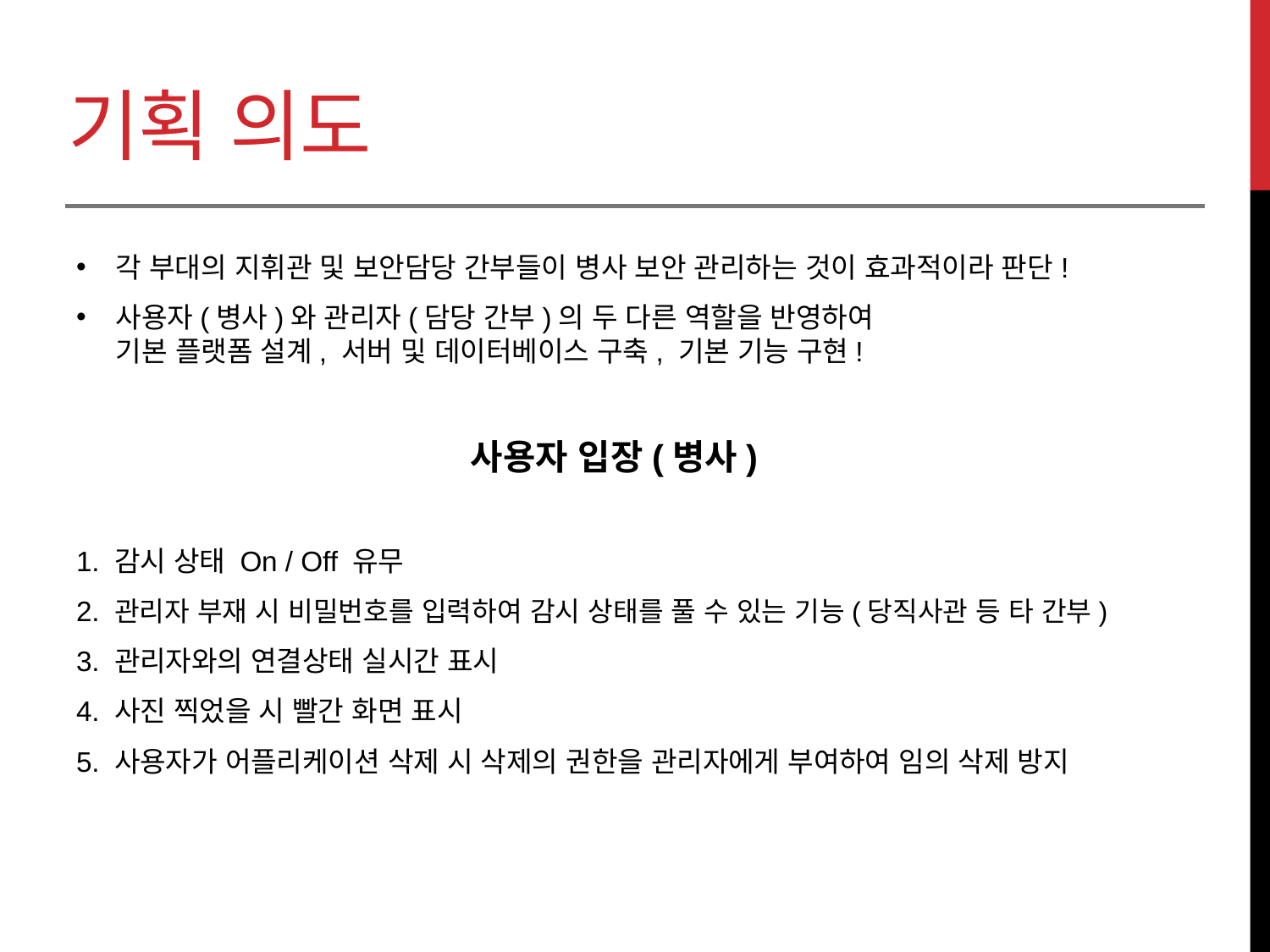

# 기획 의도
각 부대의 지휘관 및 보안담당 간부들이 병사 보안 관리하는 것이 효과적이라 판단!
사용자(병사)와 관리자(담당 간부)의 두 다른 역할을 반영하여
기본 플랫폼 설계, 서버 및 데이터베이스 구축, 기본 기능 구현!

사용자 입장(병사)

1. 감시 상태 On / Off 유무
2. 관리자 부재 시 비밀번호를 입력하여 감시 상태를 풀 수 있는 기능(당직사관 등 타 간부)
3. 관리자와의 연결상태 실시간 표시
4. 사진 찍었을 시 빨간 화면 표시
5. 사용자가 어플리케이션 삭제 시 삭제의 권한을 관리자에게 부여하여 임의 삭제 방지